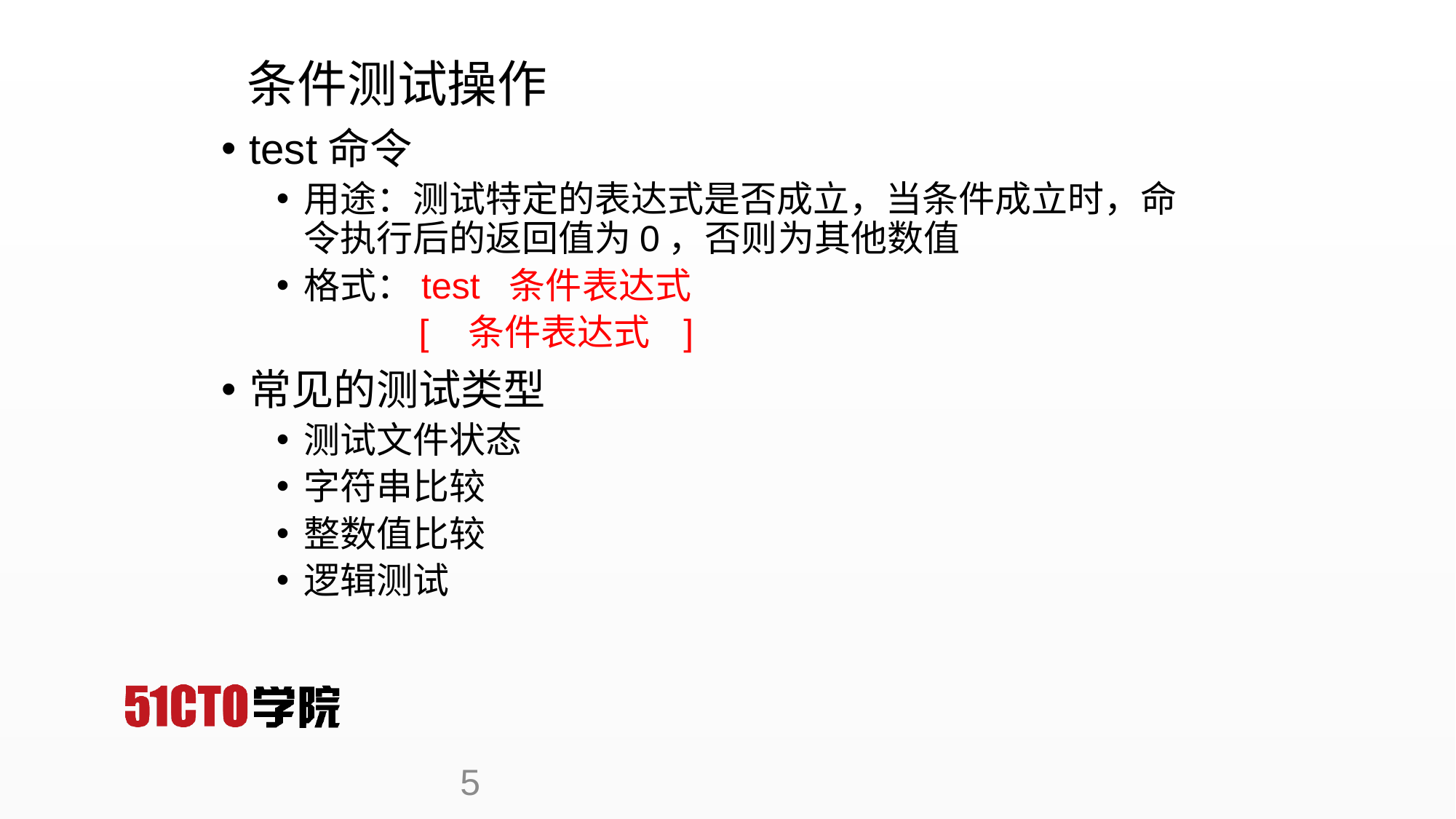

# 条件测试操作
test命令
用途：测试特定的表达式是否成立，当条件成立时，命令执行后的返回值为0，否则为其他数值
格式：test  条件表达式
              [   条件表达式   ]
常见的测试类型
测试文件状态
字符串比较
整数值比较
逻辑测试
5